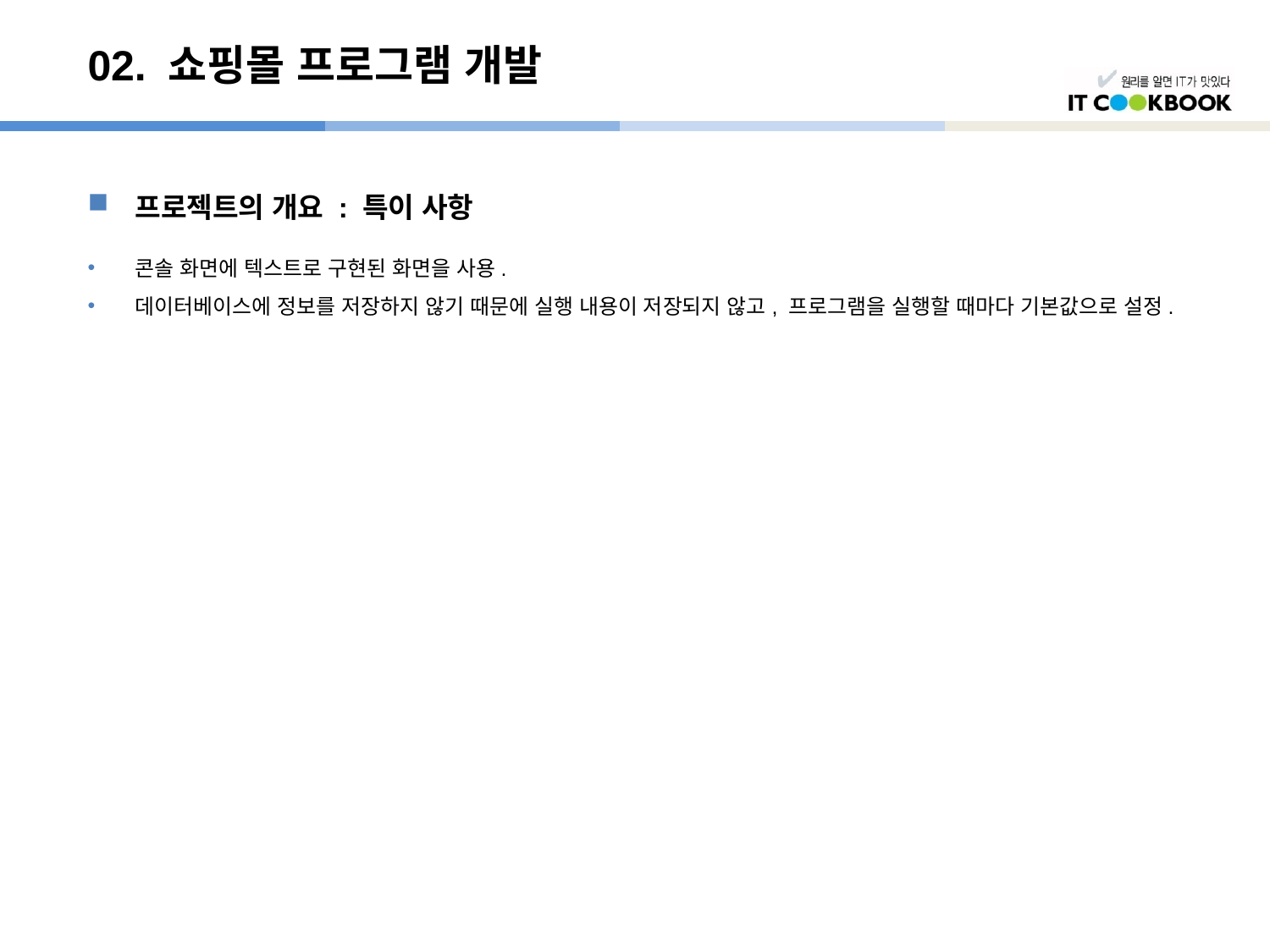

# 02. 쇼핑몰 프로그램 개발
프로젝트의 개요 : 특이 사항
콘솔 화면에 텍스트로 구현된 화면을 사용.
데이터베이스에 정보를 저장하지 않기 때문에 실행 내용이 저장되지 않고, 프로그램을 실행할 때마다 기본값으로 설정.